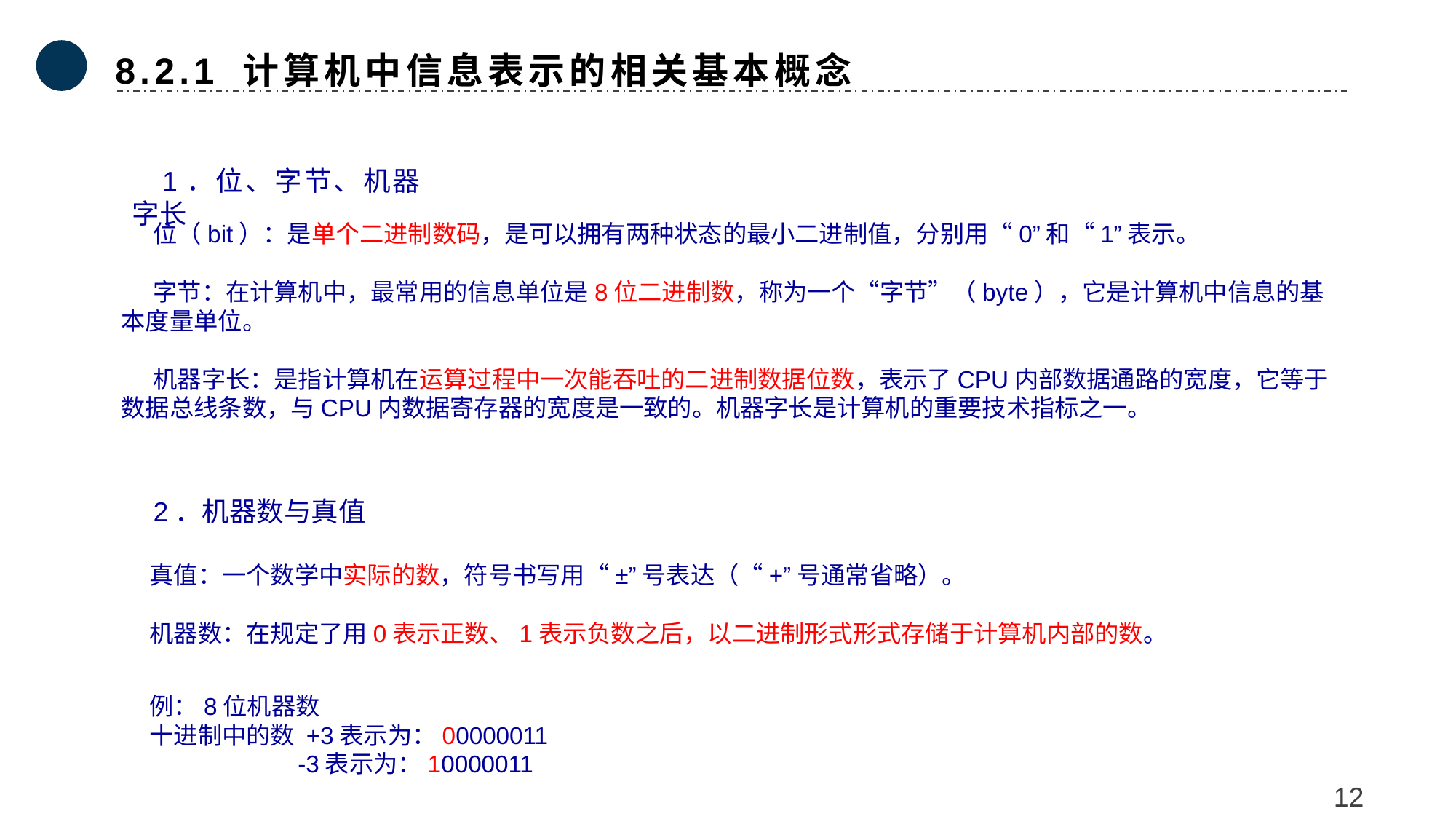

8.2.1 计算机中信息表示的相关基本概念

1．位、字节、机器字长
位（bit）：是单个二进制数码，是可以拥有两种状态的最小二进制值，分别用“0”和“1”表示。

字节：在计算机中，最常用的信息单位是8位二进制数，称为一个“字节”（byte），它是计算机中信息的基本度量单位。

机器字长：是指计算机在运算过程中一次能吞吐的二进制数据位数，表示了CPU内部数据通路的宽度，它等于数据总线条数，与CPU内数据寄存器的宽度是一致的。机器字长是计算机的重要技术指标之一。
2．机器数与真值
真值：一个数学中实际的数，符号书写用“±”号表达（“+”号通常省略）。

机器数：在规定了用0表示正数、1表示负数之后，以二进制形式形式存储于计算机内部的数。
例：8位机器数
十进制中的数 +3表示为：00000011
                      -3表示为：10000011